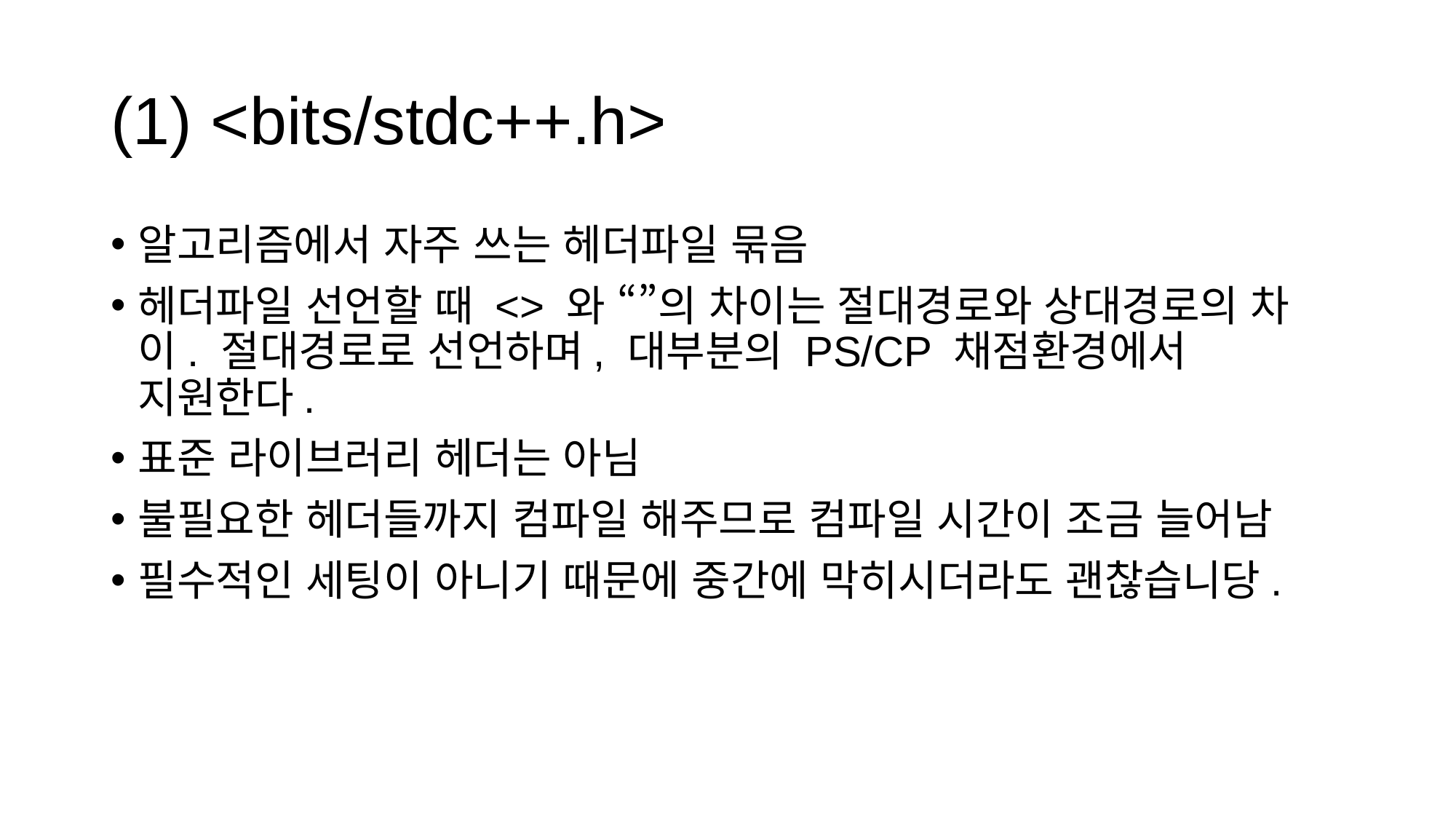

# (1) <bits/stdc++.h>
알고리즘에서 자주 쓰는 헤더파일 묶음
헤더파일 선언할 때 <> 와 “”의 차이는 절대경로와 상대경로의 차이. 절대경로로 선언하며, 대부분의 PS/CP 채점환경에서 지원한다.
표준 라이브러리 헤더는 아님
불필요한 헤더들까지 컴파일 해주므로 컴파일 시간이 조금 늘어남
필수적인 세팅이 아니기 때문에 중간에 막히시더라도 괜찮습니당.